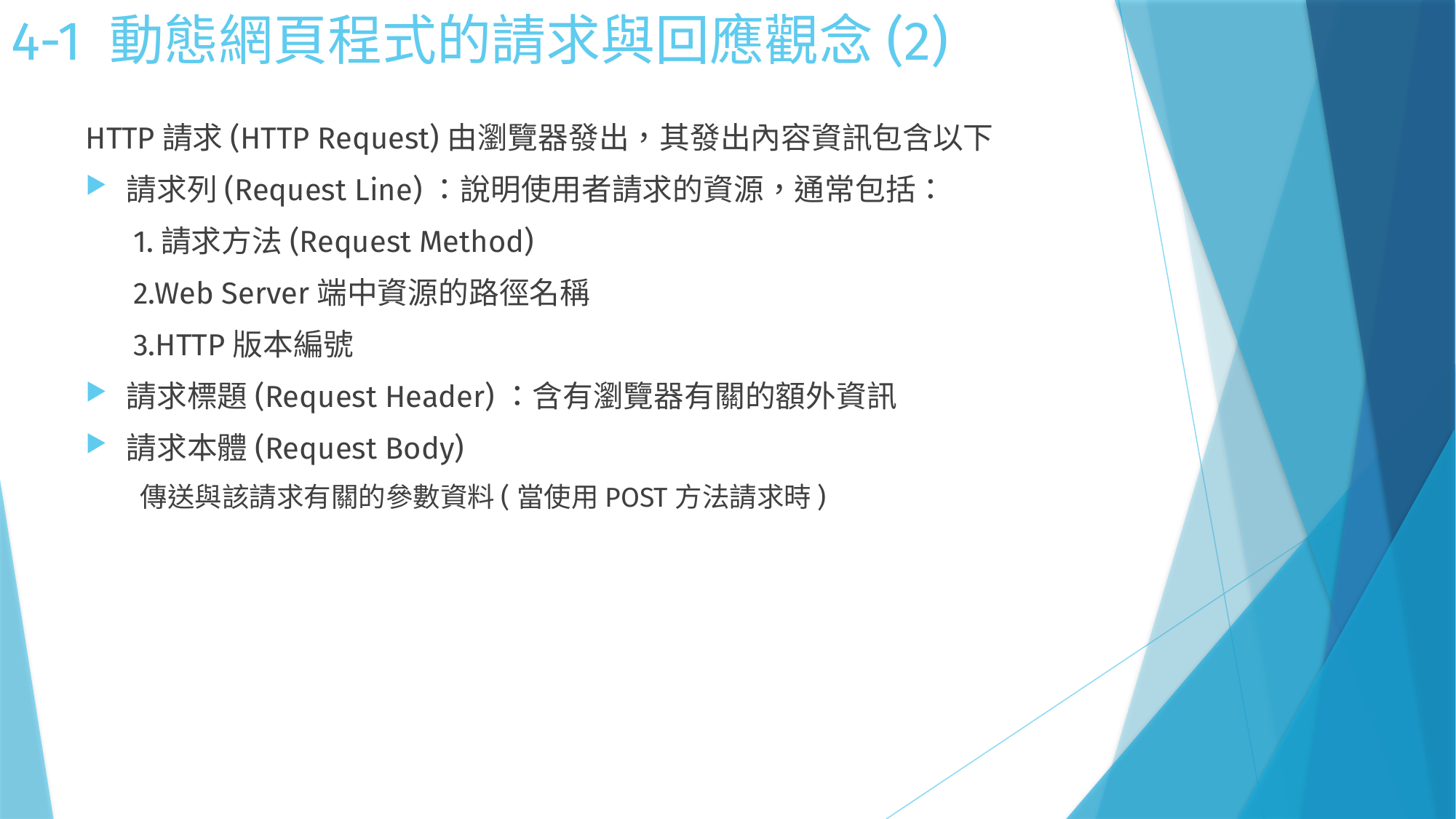

# 4-1 動態網頁程式的請求與回應觀念(2)
HTTP請求(HTTP Request)由瀏覽器發出，其發出內容資訊包含以下
請求列(Request Line)：說明使用者請求的資源，通常包括：
1.請求方法(Request Method)
2.Web Server端中資源的路徑名稱
3.HTTP版本編號
請求標題(Request Header)：含有瀏覽器有關的額外資訊
請求本體(Request Body)
傳送與該請求有關的參數資料(當使用POST方法請求時)